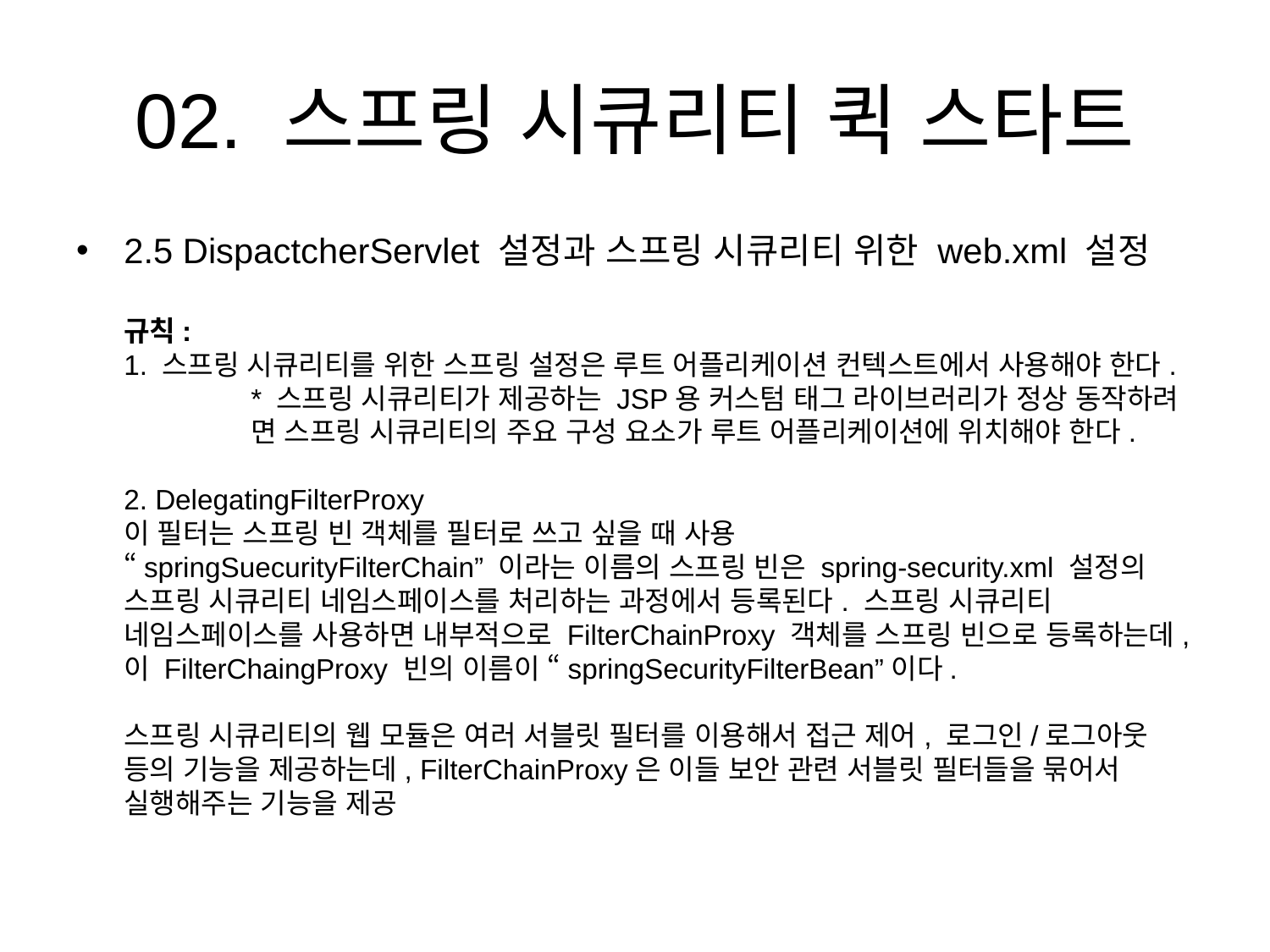

# 02. 스프링 시큐리티 퀵 스타트
2.5 DispactcherServlet 설정과 스프링 시큐리티 위한 web.xml 설정
규칙:
1. 스프링 시큐리티를 위한 스프링 설정은 루트 어플리케이션 컨텍스트에서 사용해야 한다.
	* 스프링 시큐리티가 제공하는 JSP용 커스텀 태그 라이브러리가 정상 동작하려	면 스프링 시큐리티의 주요 구성 요소가 루트 어플리케이션에 위치해야 한다.
2. DelegatingFilterProxy
이 필터는 스프링 빈 객체를 필터로 쓰고 싶을 때 사용
“springSuecurityFilterChain” 이라는 이름의 스프링 빈은 spring-security.xml 설정의 스프링 시큐리티 네임스페이스를 처리하는 과정에서 등록된다. 스프링 시큐리티 네임스페이스를 사용하면 내부적으로 FilterChainProxy 객체를 스프링 빈으로 등록하는데, 이 FilterChaingProxy 빈의 이름이 “springSecurityFilterBean”이다.
스프링 시큐리티의 웹 모듈은 여러 서블릿 필터를 이용해서 접근 제어, 로그인/로그아웃 등의 기능을 제공하는데, FilterChainProxy은 이들 보안 관련 서블릿 필터들을 묶어서 실행해주는 기능을 제공